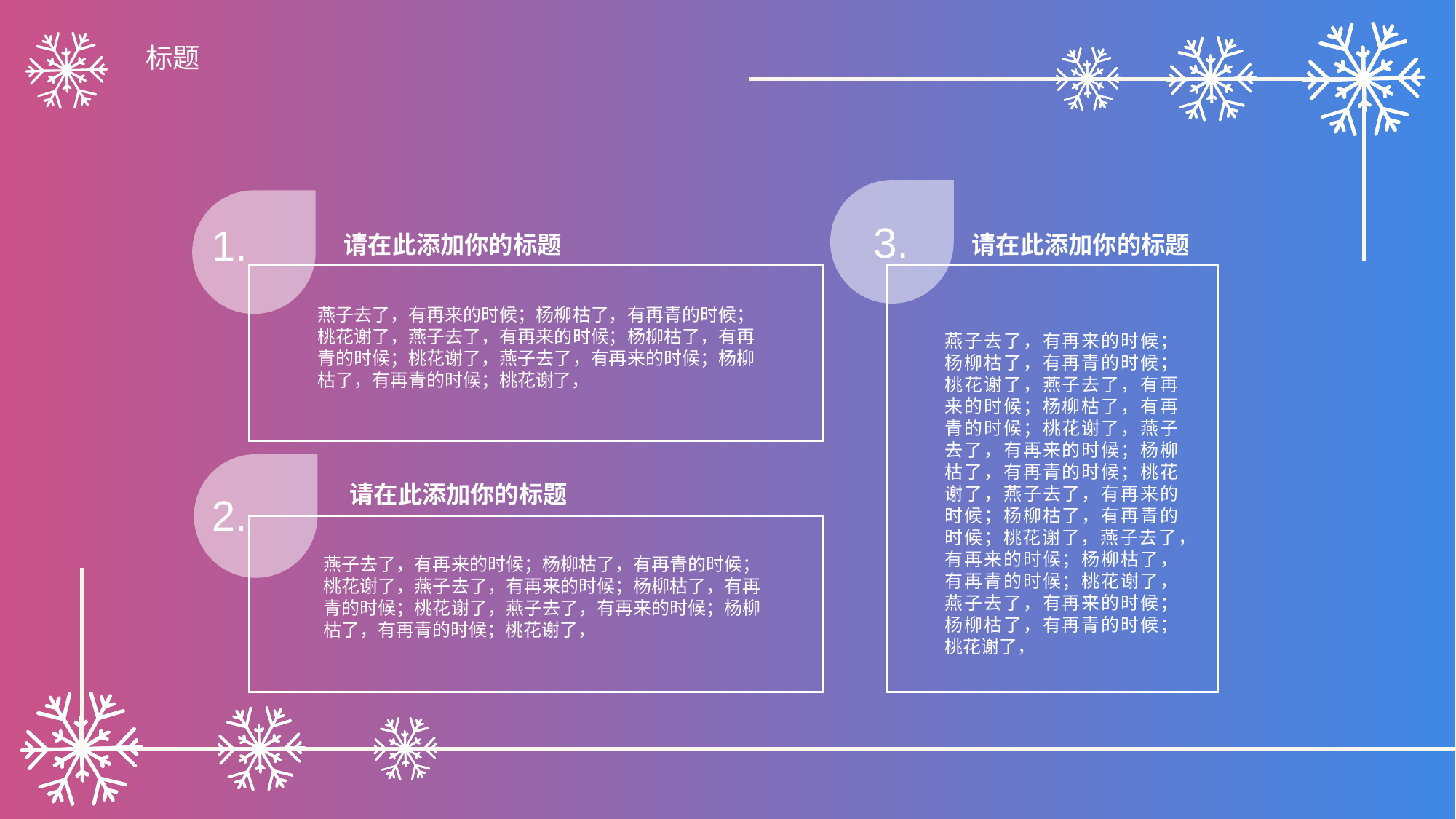

标题

3.
1.
请在此添加你的标题
请在此添加你的标题

燕子去了，有再来的时候；杨柳枯了，有再青的时候；桃花谢了，燕子去了，有再来的时候；杨柳枯了，有再青的时候；桃花谢了，燕子去了，有再来的时候；杨柳枯了，有再青的时候；桃花谢了，
燕子去了，有再来的时候；杨柳枯了，有再青的时候；桃花谢了，燕子去了，有再来的时候；杨柳枯了，有再青的时候；桃花谢了，燕子去了，有再来的时候；杨柳枯了，有再青的时候；桃花谢了，燕子去了，有再来的时候；杨柳枯了，有再青的时候；桃花谢了，燕子去了，有再来的时候；杨柳枯了，有再青的时候；桃花谢了，燕子去了，有再来的时候；杨柳枯了，有再青的时候；桃花谢了，

请在此添加你的标题
2.

燕子去了，有再来的时候；杨柳枯了，有再青的时候；桃花谢了，燕子去了，有再来的时候；杨柳枯了，有再青的时候；桃花谢了，燕子去了，有再来的时候；杨柳枯了，有再青的时候；桃花谢了，